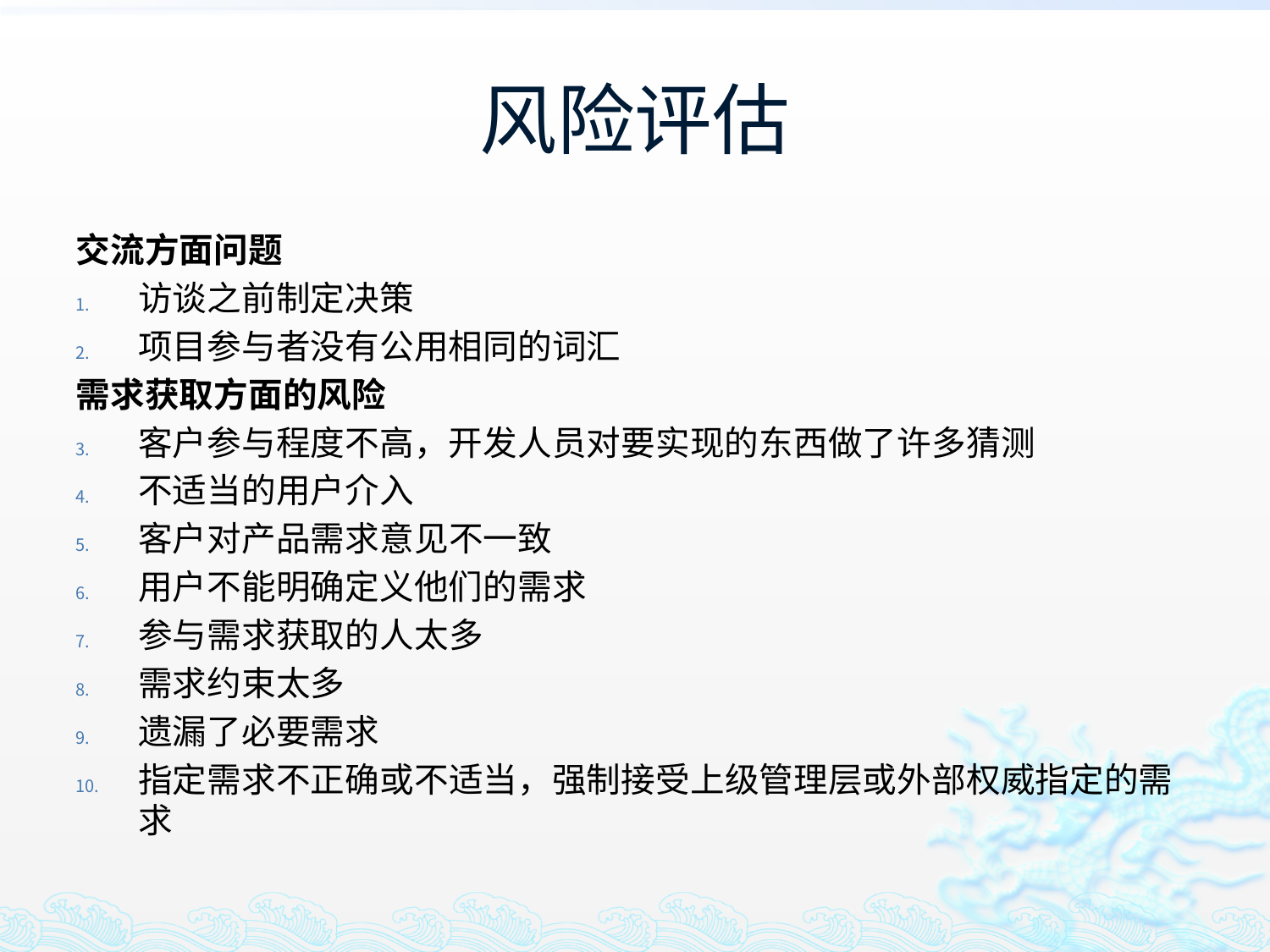

# 风险评估
交流方面问题
访谈之前制定决策
项目参与者没有公用相同的词汇
需求获取方面的风险
客户参与程度不高，开发人员对要实现的东西做了许多猜测
不适当的用户介入
客户对产品需求意见不一致
用户不能明确定义他们的需求
参与需求获取的人太多
需求约束太多
遗漏了必要需求
指定需求不正确或不适当，强制接受上级管理层或外部权威指定的需求